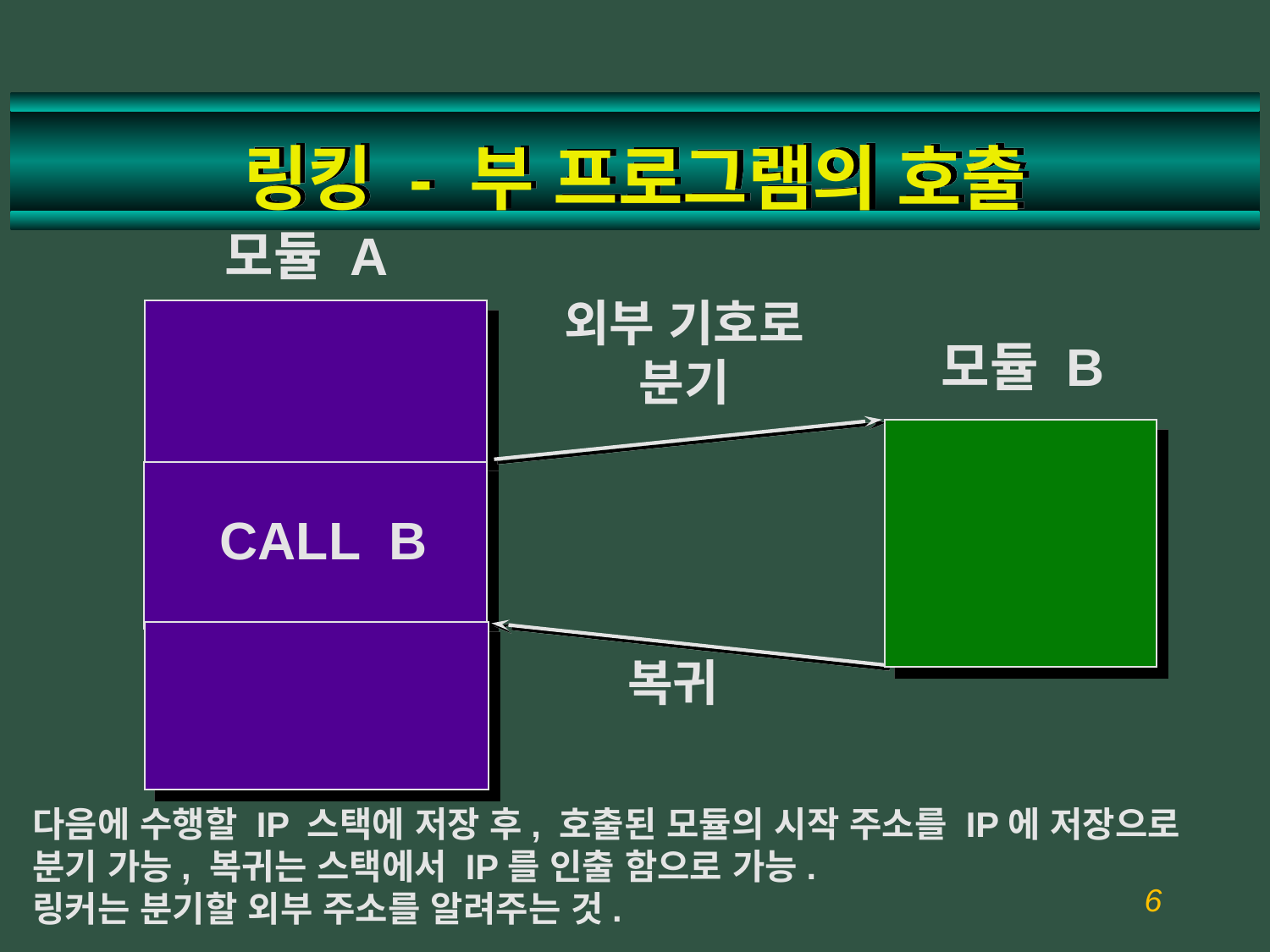

# 링킹 - 부 프로그램의 호출
모듈 A
외부 기호로
분기

모듈 B

CALL  B

복귀
다음에 수행할 IP 스택에 저장 후, 호출된 모듈의 시작 주소를 IP에 저장으로 분기 가능, 복귀는 스택에서 IP를 인출 함으로 가능.
링커는 분기할 외부 주소를 알려주는 것.
6